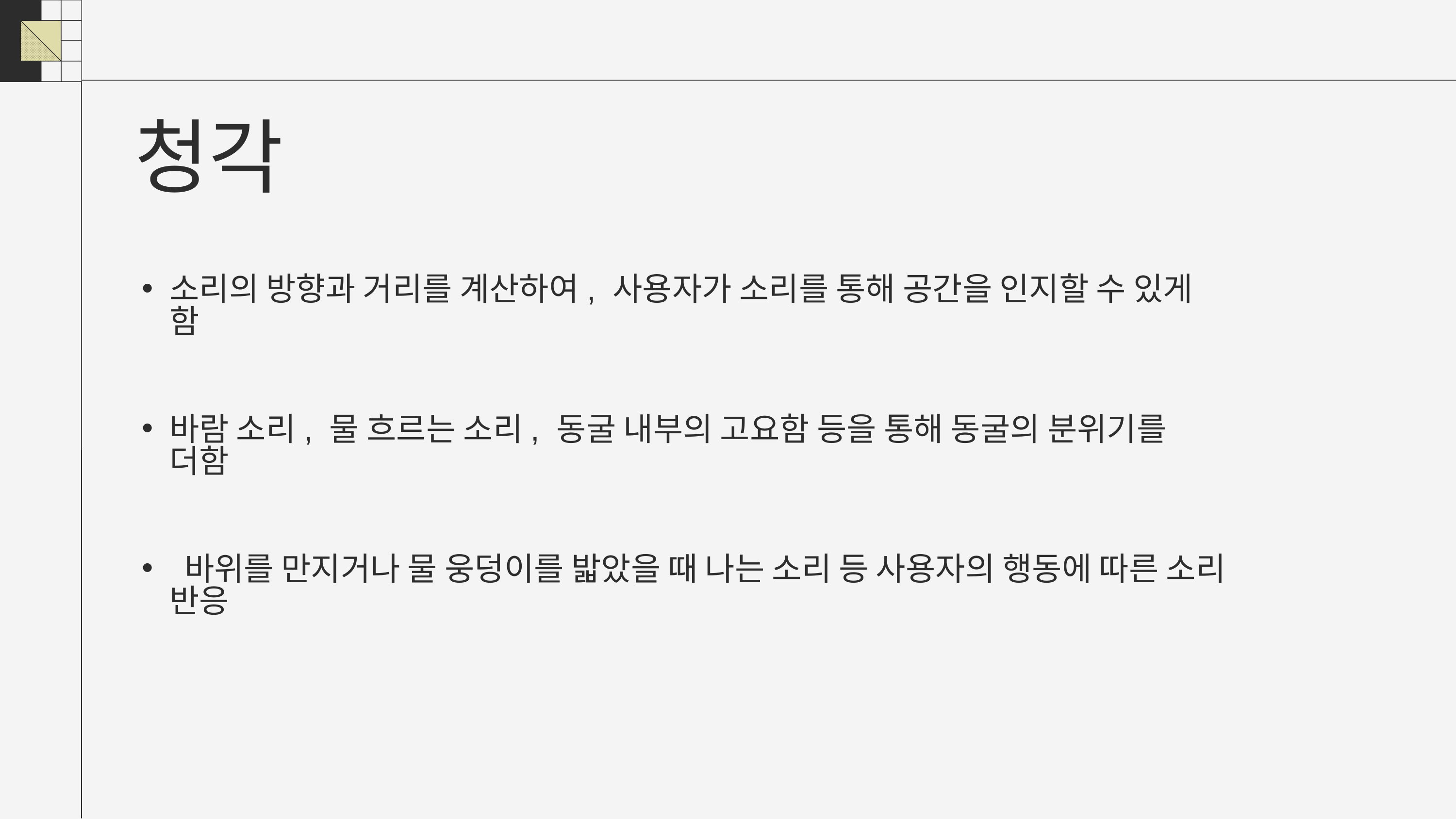

청각

소리의 방향과 거리를 계산하여, 사용자가 소리를 통해 공간을 인지할 수 있게 함
바람 소리, 물 흐르는 소리, 동굴 내부의 고요함 등을 통해 동굴의 분위기를 더함

 바위를 만지거나 물 웅덩이를 밟았을 때 나는 소리 등 사용자의 행동에 따른 소리 반응